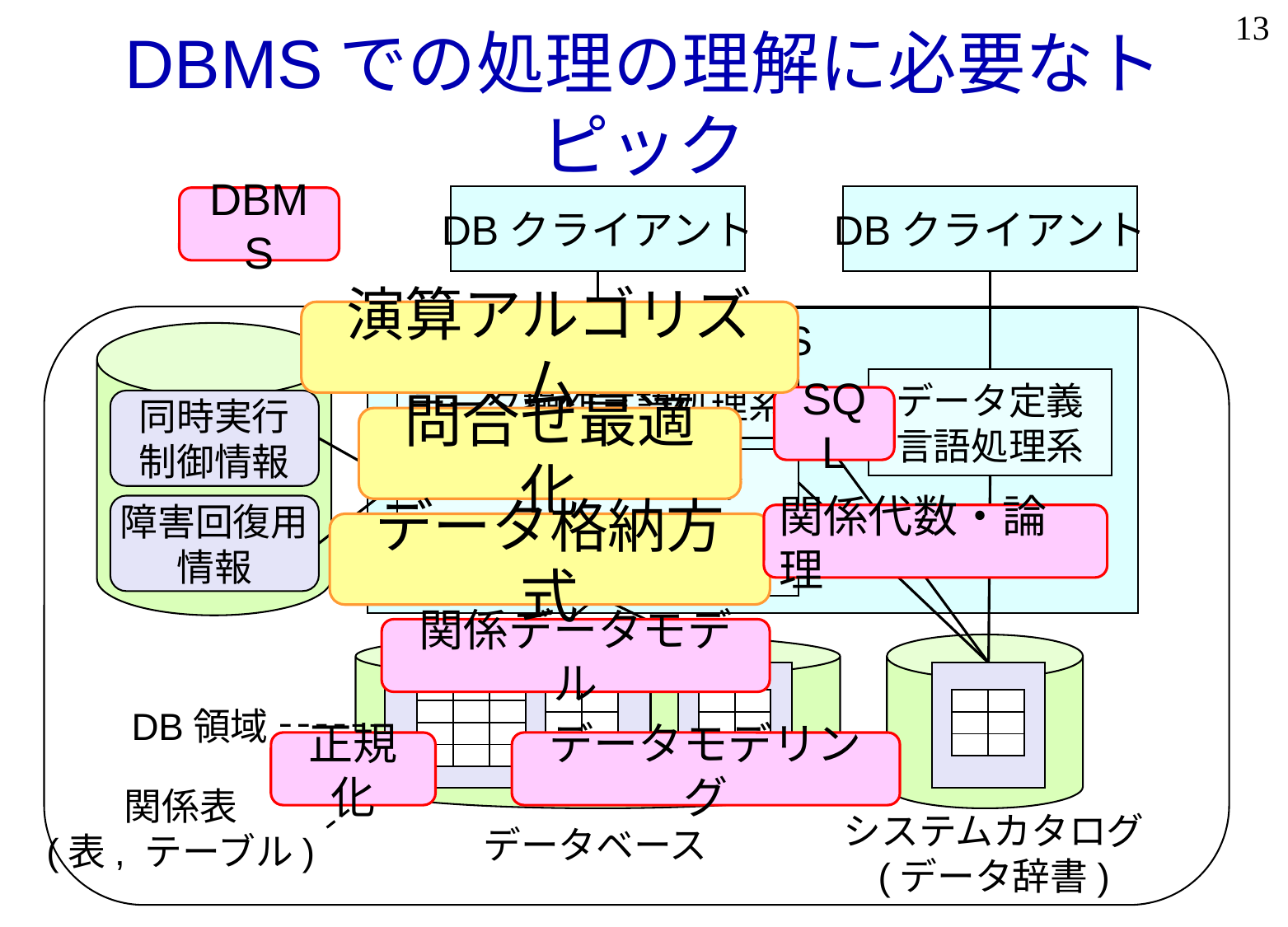

13
# DBMSでの処理の理解に必要なトピック
DBクライアント
DBクライアント
DBMS
演算アルゴリズム

DBMS

データ定義
言語処理系
データ操作言語処理系
SQL
同時実行
制御情報
問合せ最適化
データマネージャ
障害回復用
情報
関係代数・論理
データ格納方式
ファイルマネージャ
関係データモデル

|  |  |  |
| --- | --- | --- |
|  |  |  |
|  |  |  |
|  |  |  |
|  |  |
| --- | --- |
|  |  |
|  |  |
|  |  |
| --- | --- |
|  |  |
|  |  |
|  |  |
| --- | --- |
|  |  |
|  |  |
DB領域
正規化
データモデリング
関係表
(表, テーブル)
システムカタログ
(データ辞書)
データベース